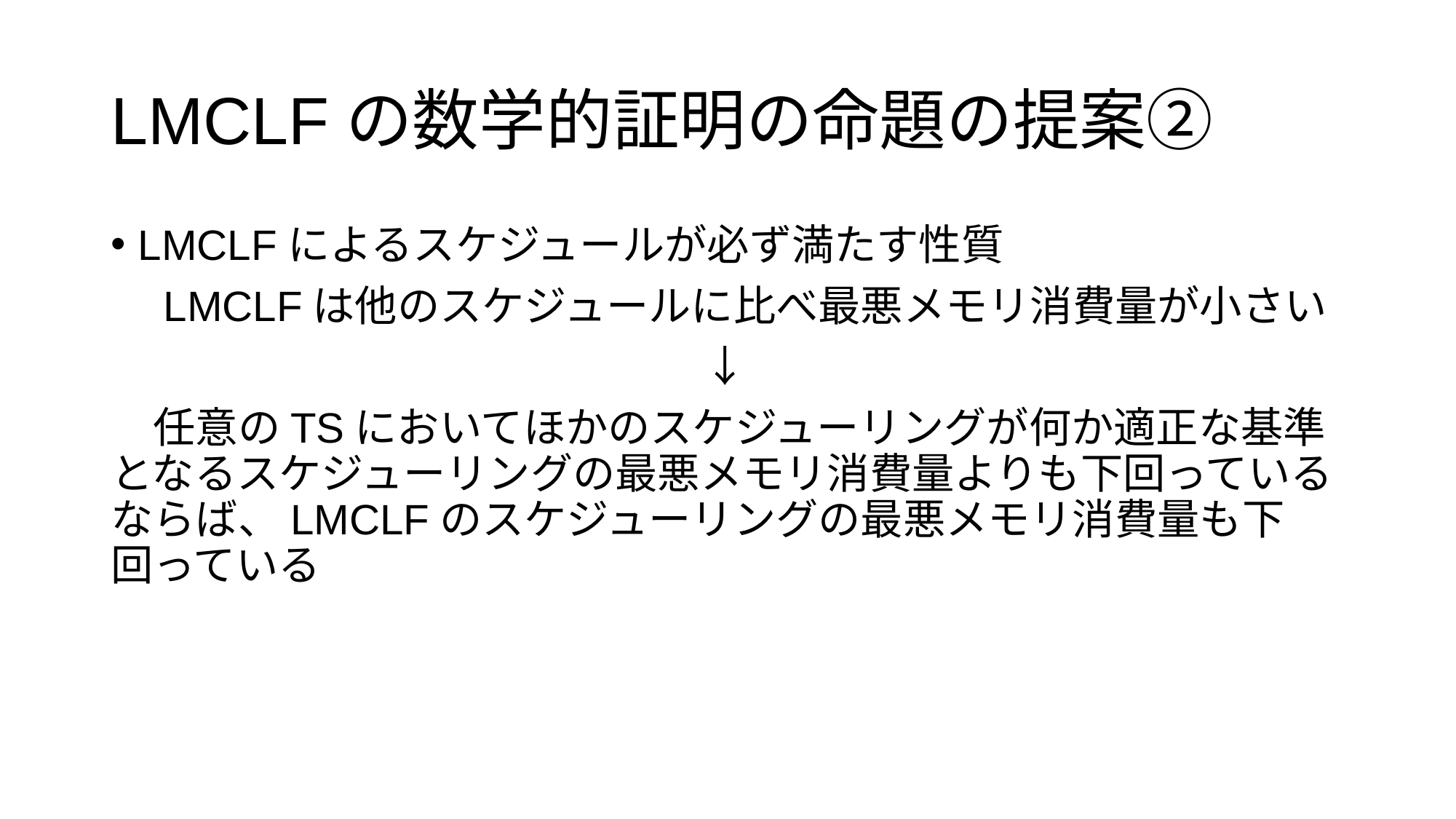

# LMCLFの数学的証明の命題の提案②
LMCLFによるスケジュールが必ず満たす性質
　LMCLFは他のスケジュールに比べ最悪メモリ消費量が小さい
　　　　　　　　　　　　　　↓
　任意のTSにおいてほかのスケジューリングが何か適正な基準となるスケジューリングの最悪メモリ消費量よりも下回っているならば、LMCLFのスケジューリングの最悪メモリ消費量も下回っている